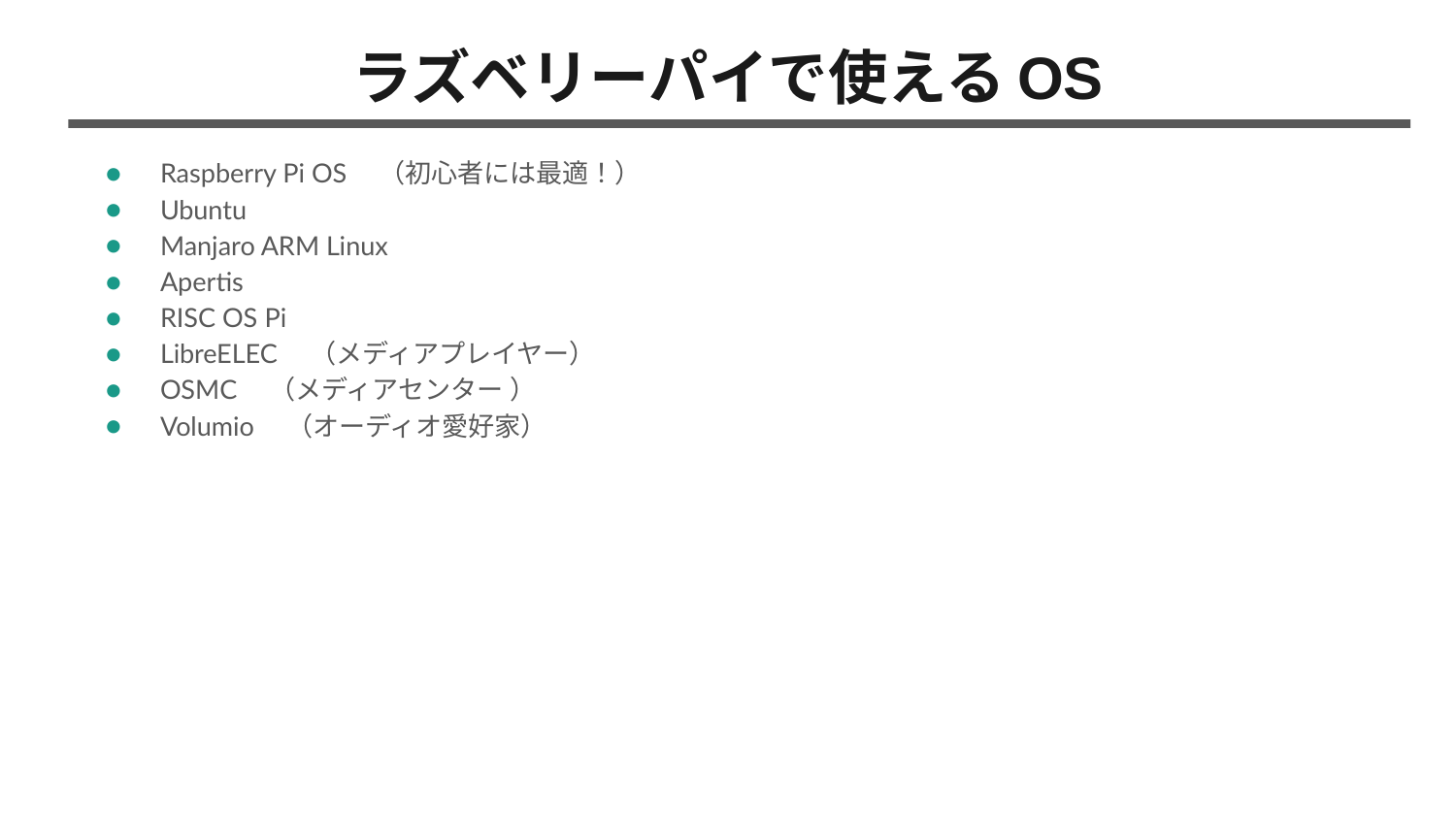

# ラズベリーパイで使えるOS
Raspberry Pi OS　（初心者には最適！）
Ubuntu
Manjaro ARM Linux
Apertis
RISC OS Pi
LibreELEC　（メディアプレイヤー）
OSMC　（メディアセンター ）
Volumio　（オーディオ愛好家）